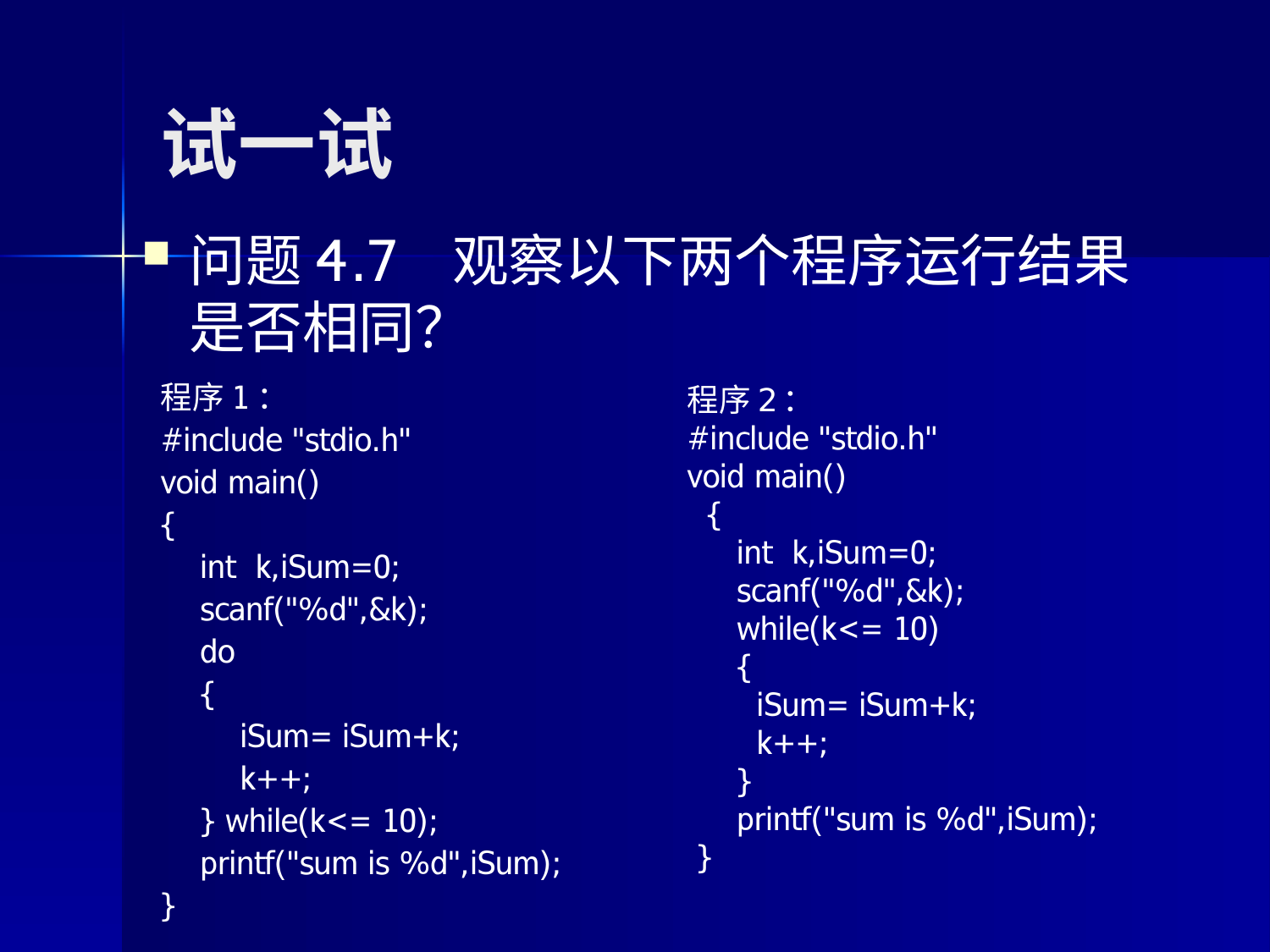

# 试一试
问题4.7  观察以下两个程序运行结果是否相同？

程序1：
#include "stdio.h"
void main()
{
    int  k,iSum=0;
    scanf("%d",&k);
    do
    {
        iSum= iSum+k;
        k++;
    } while(k<= 10);
    printf("sum is %d",iSum);
}
程序2：
#include "stdio.h"
void main()
  {
     int  k,iSum=0;
     scanf("%d",&k);
     while(k<= 10)
     {
       iSum= iSum+k;
       k++;
     }
     printf("sum is %d",iSum);
 }